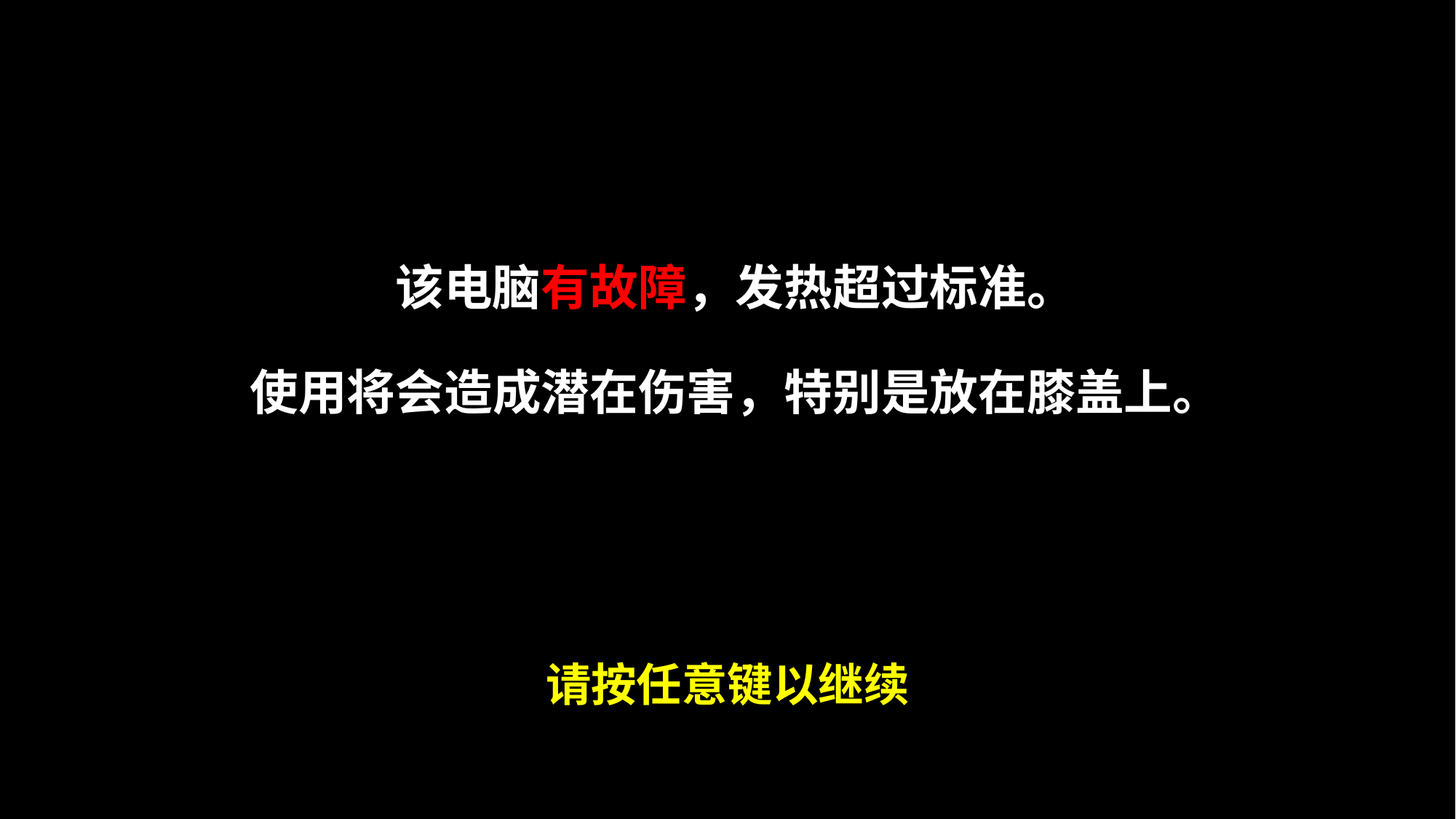

# 该电脑有故障，发热超过标准。 使用将会造成潜在伤害，特别是放在膝盖上。
请按任意键以继续